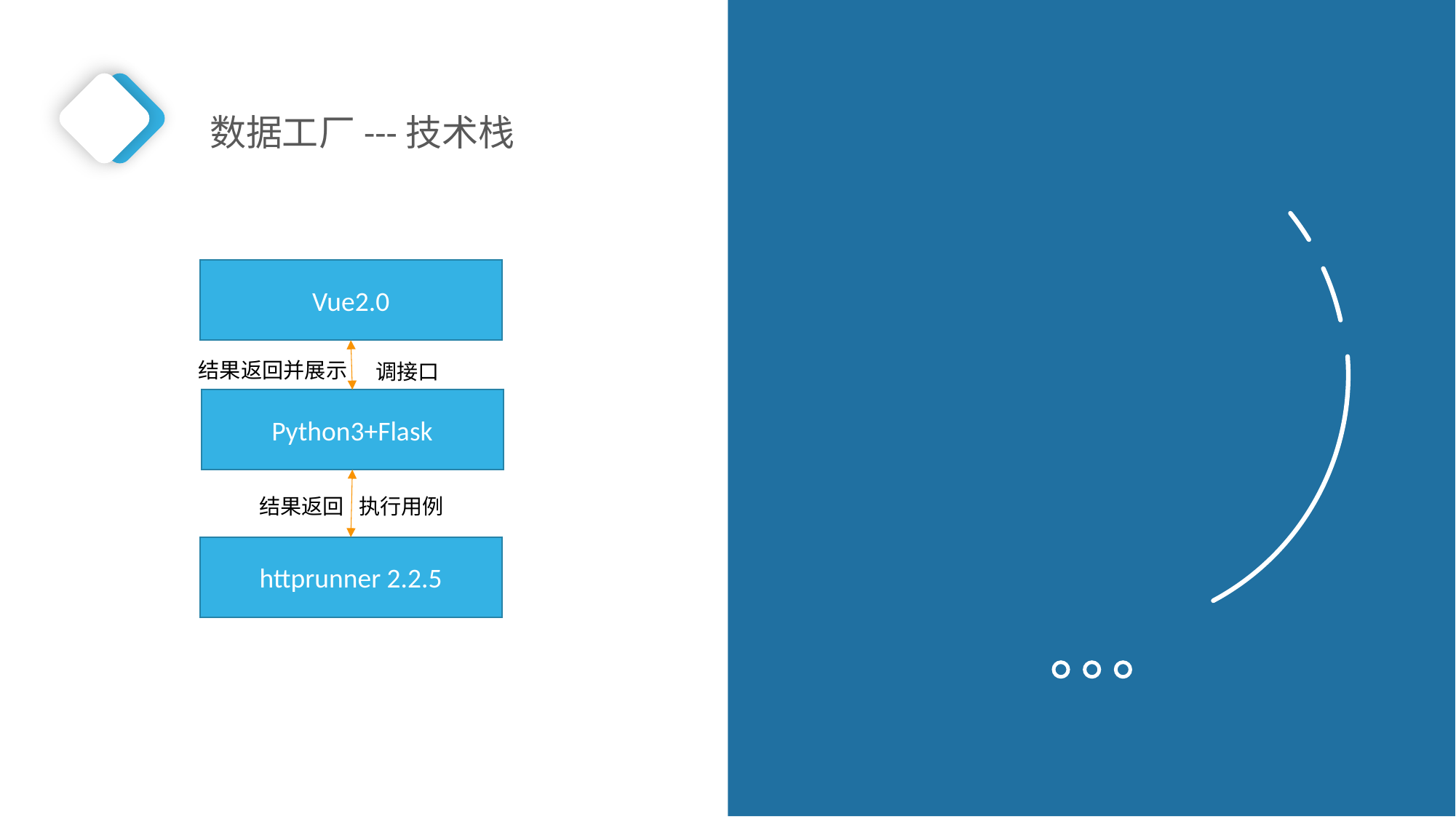

数据工厂---技术栈

Vue2.0
结果返回并展示
调接口
Python3+Flask
结果返回
执行用例
httprunner 2.2.5